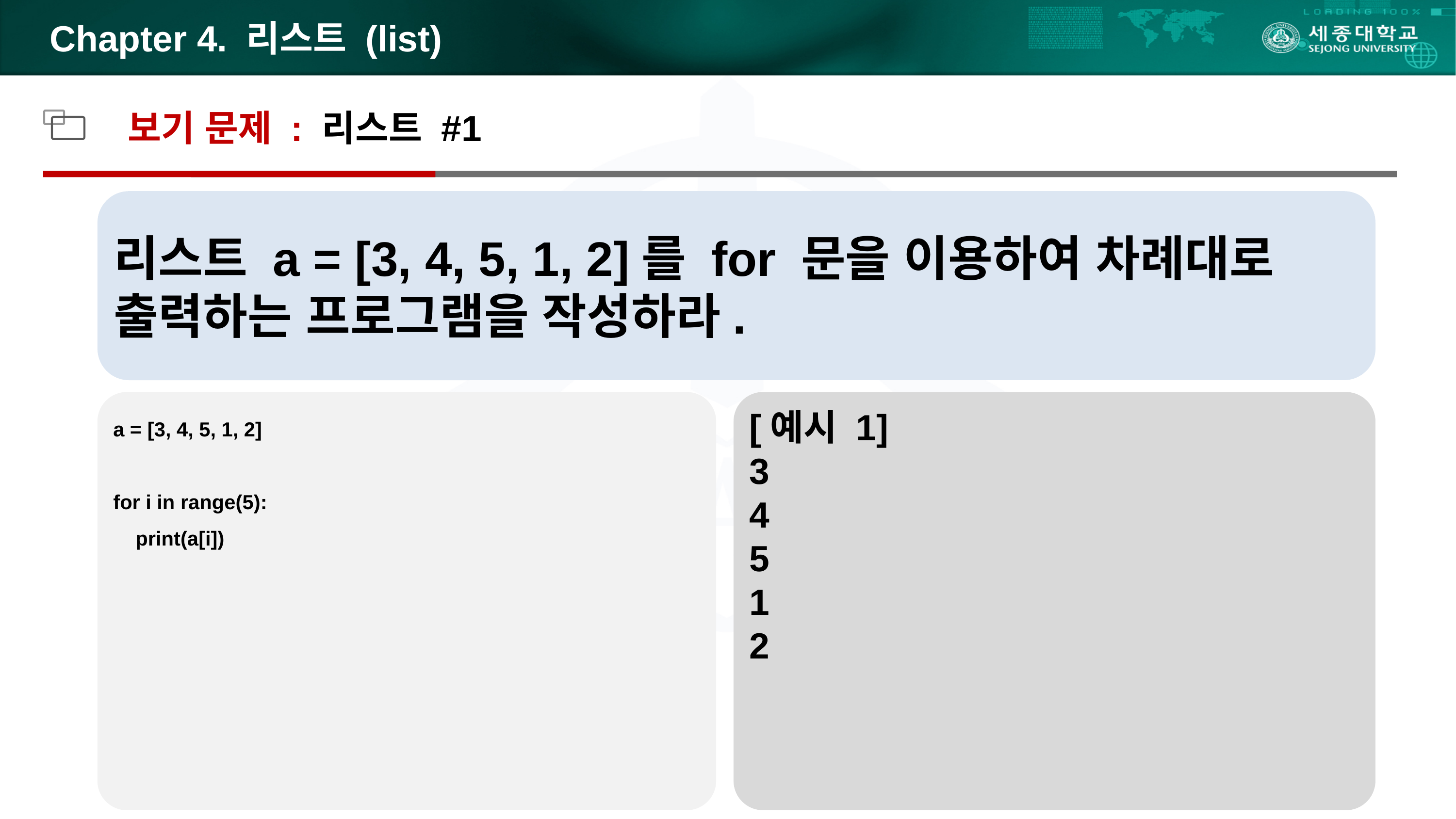

# Chapter 4. 리스트 (list)
보기 문제 : 리스트 #1
리스트 a = [3, 4, 5, 1, 2]를 for 문을 이용하여 차례대로 출력하는 프로그램을 작성하라.
a = [3, 4, 5, 1, 2]

for i in range(5):
    print(a[i])
[예시 1]
3
4
5
1
2